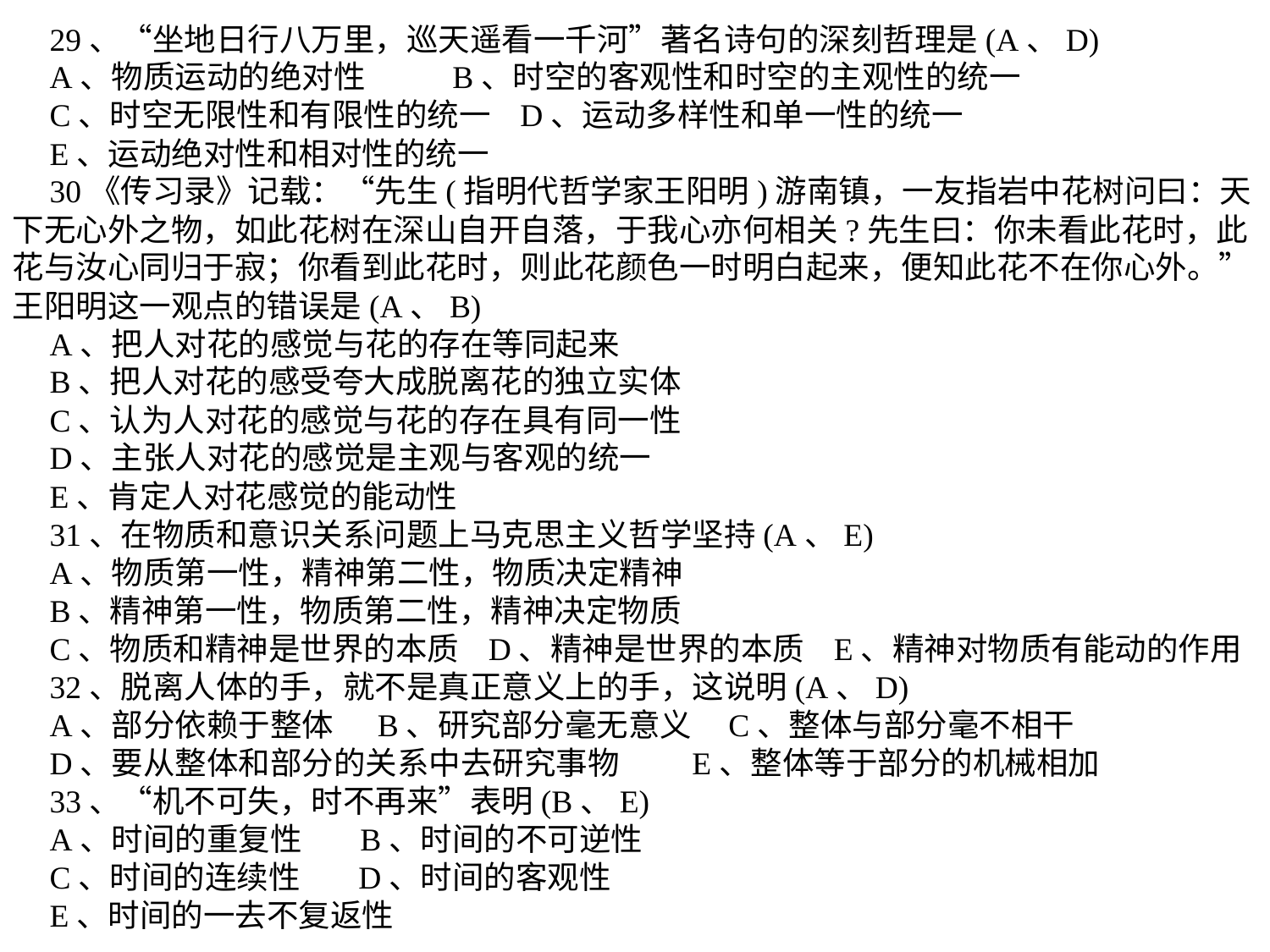

29、“坐地日行八万里，巡天遥看一千河”著名诗句的深刻哲理是(A、D)
A、物质运动的绝对性           B、时空的客观性和时空的主观性的统一
C、时空无限性和有限性的统一   D、运动多样性和单一性的统一
E、运动绝对性和相对性的统一
30《传习录》记载：“先生(指明代哲学家王阳明)游南镇，一友指岩中花树问曰：天下无心外之物，如此花树在深山自开自落，于我心亦何相关?先生曰：你未看此花时，此花与汝心同归于寂；你看到此花时，则此花颜色一时明白起来，便知此花不在你心外。”王阳明这一观点的错误是(A、B)
A、把人对花的感觉与花的存在等同起来
B、把人对花的感受夸大成脱离花的独立实体
C、认为人对花的感觉与花的存在具有同一性
D、主张人对花的感觉是主观与客观的统一
E、肯定人对花感觉的能动性
31、在物质和意识关系问题上马克思主义哲学坚持(A、E)
A、物质第一性，精神第二性，物质决定精神
B、精神第一性，物质第二性，精神决定物质
C、物质和精神是世界的本质   D、精神是世界的本质   E、精神对物质有能动的作用
32、脱离人体的手，就不是真正意义上的手，这说明(A、D)
A、部分依赖于整体     B、研究部分毫无意义    C、整体与部分毫不相干
D、要从整体和部分的关系中去研究事物         E、整体等于部分的机械相加
33、“机不可失，时不再来”表明(B、E)
A、时间的重复性       B、时间的不可逆性
C、时间的连续性       D、时间的客观性
E、时间的一去不复返性